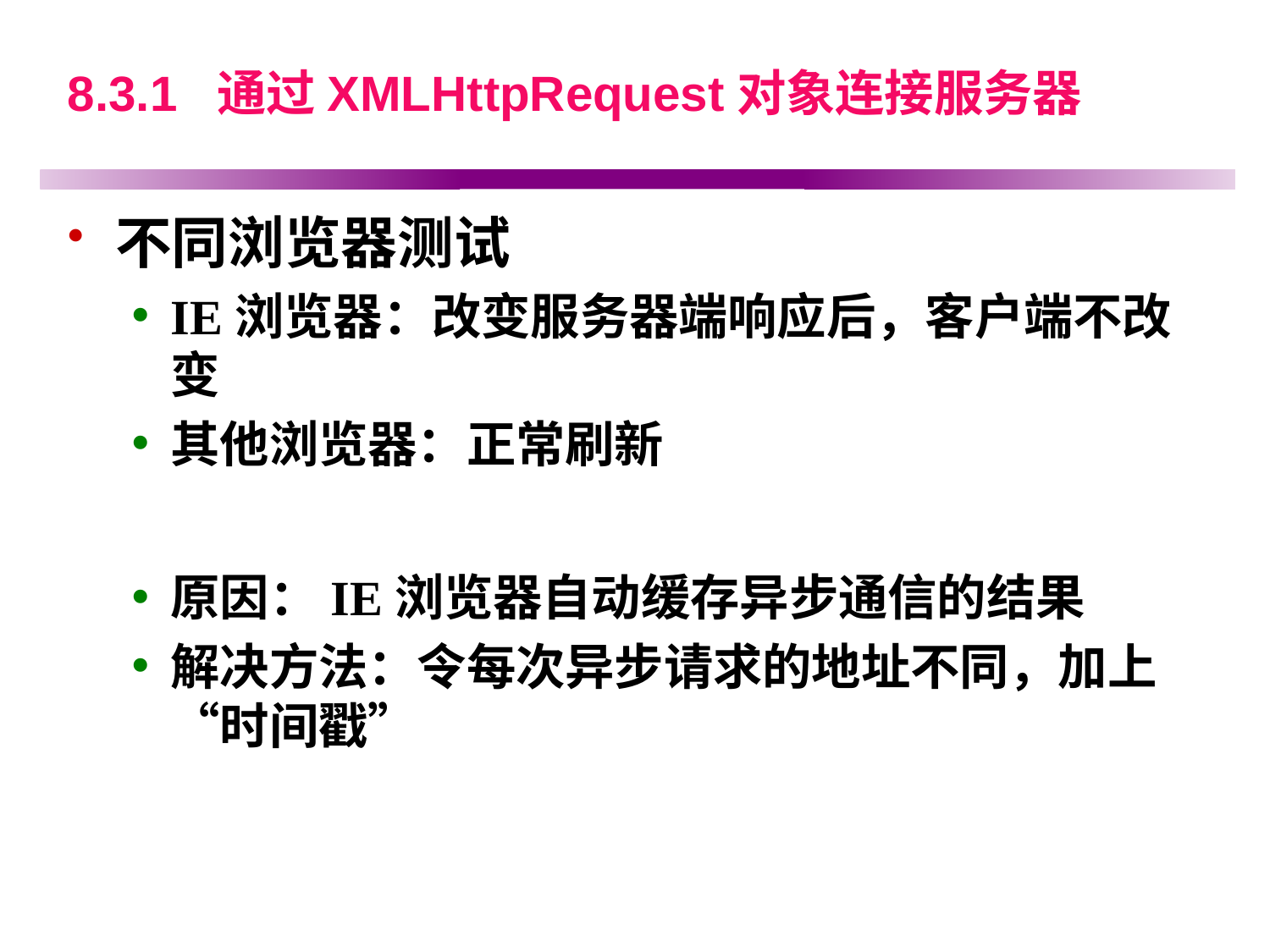

# 8.3.1  通过XMLHttpRequest对象连接服务器
不同浏览器测试
IE浏览器：改变服务器端响应后，客户端不改变
其他浏览器：正常刷新

原因：IE浏览器自动缓存异步通信的结果
解决方法：令每次异步请求的地址不同，加上“时间戳”